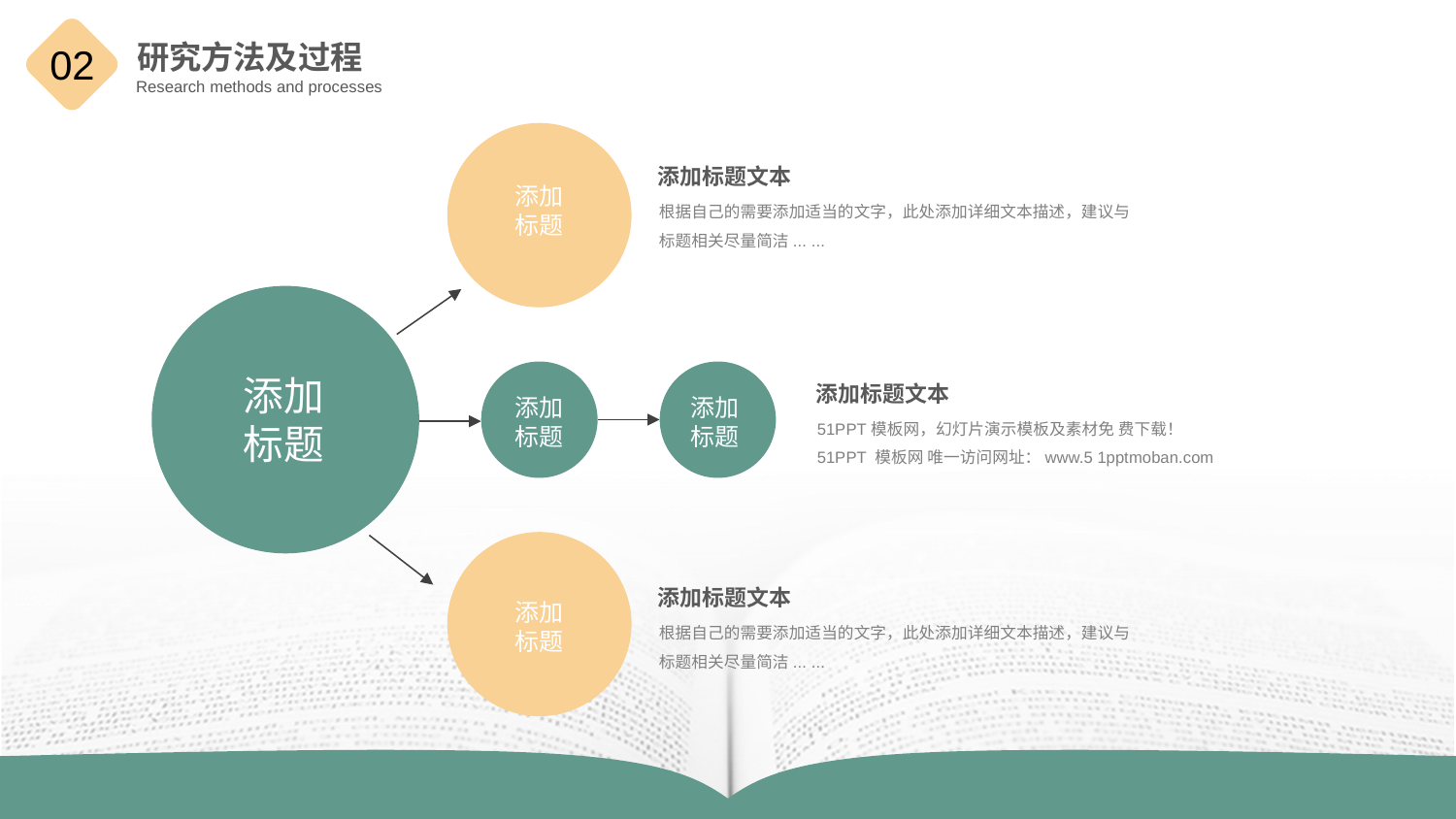

02
研究方法及过程
Research methods and processes

添加标题文本
根据自己的需要添加适当的文字，此处添加详细文本描述，建议与标题相关尽量简洁... ...
添加标题

添加标题
添加标题文本
51PPT模板网，幻灯片演示模板及素材免 费下载！
51PPT 模板网 唯一访问网址：www.5 1pptmoban.com
添加标题
添加标题

添加标题文本
根据自己的需要添加适当的文字，此处添加详细文本描述，建议与标题相关尽量简洁... ...
添加标题